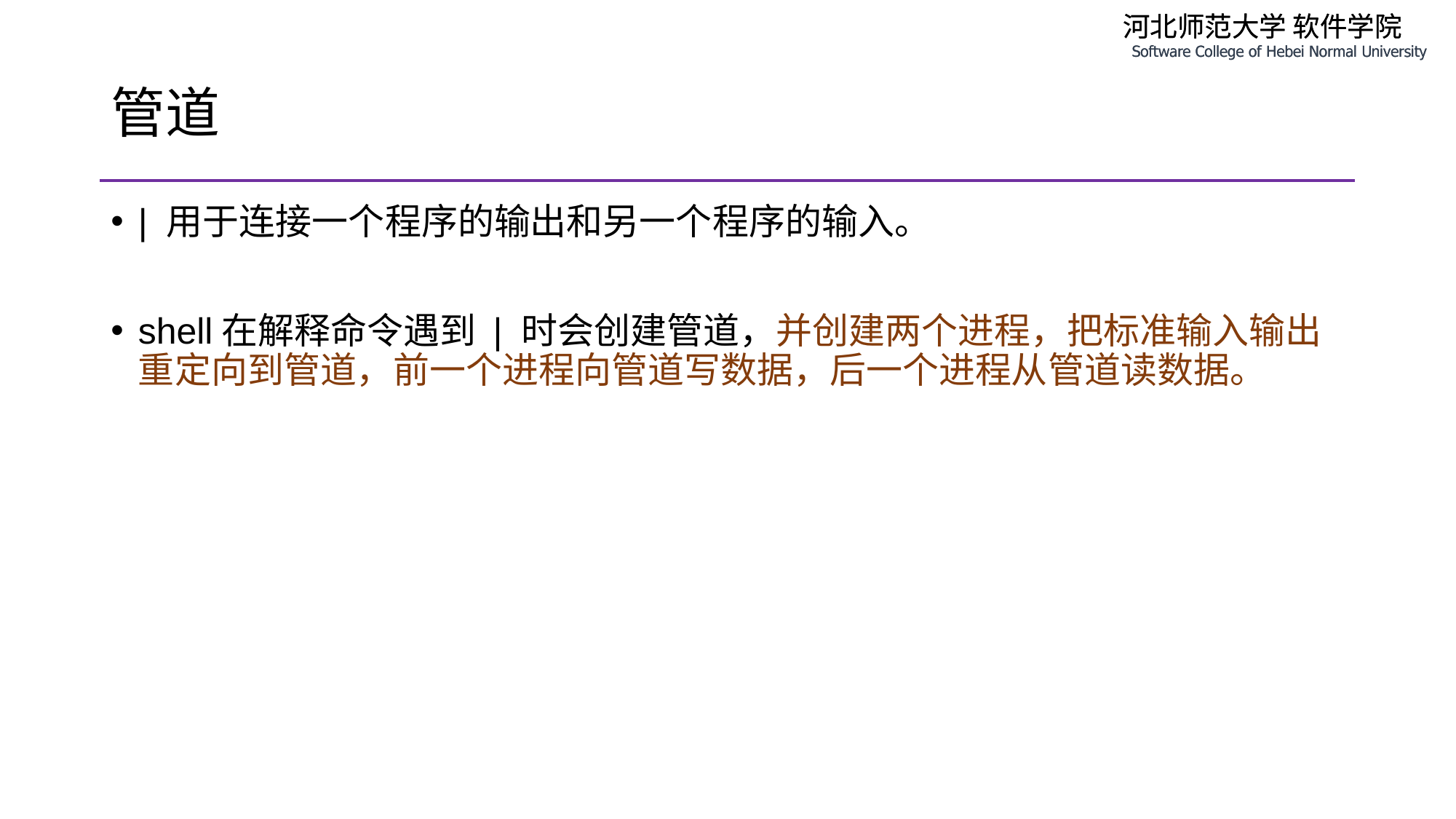

# 管道
| 用于连接一个程序的输出和另一个程序的输入。

shell在解释命令遇到 | 时会创建管道，并创建两个进程，把标准输入输出重定向到管道，前一个进程向管道写数据，后一个进程从管道读数据。